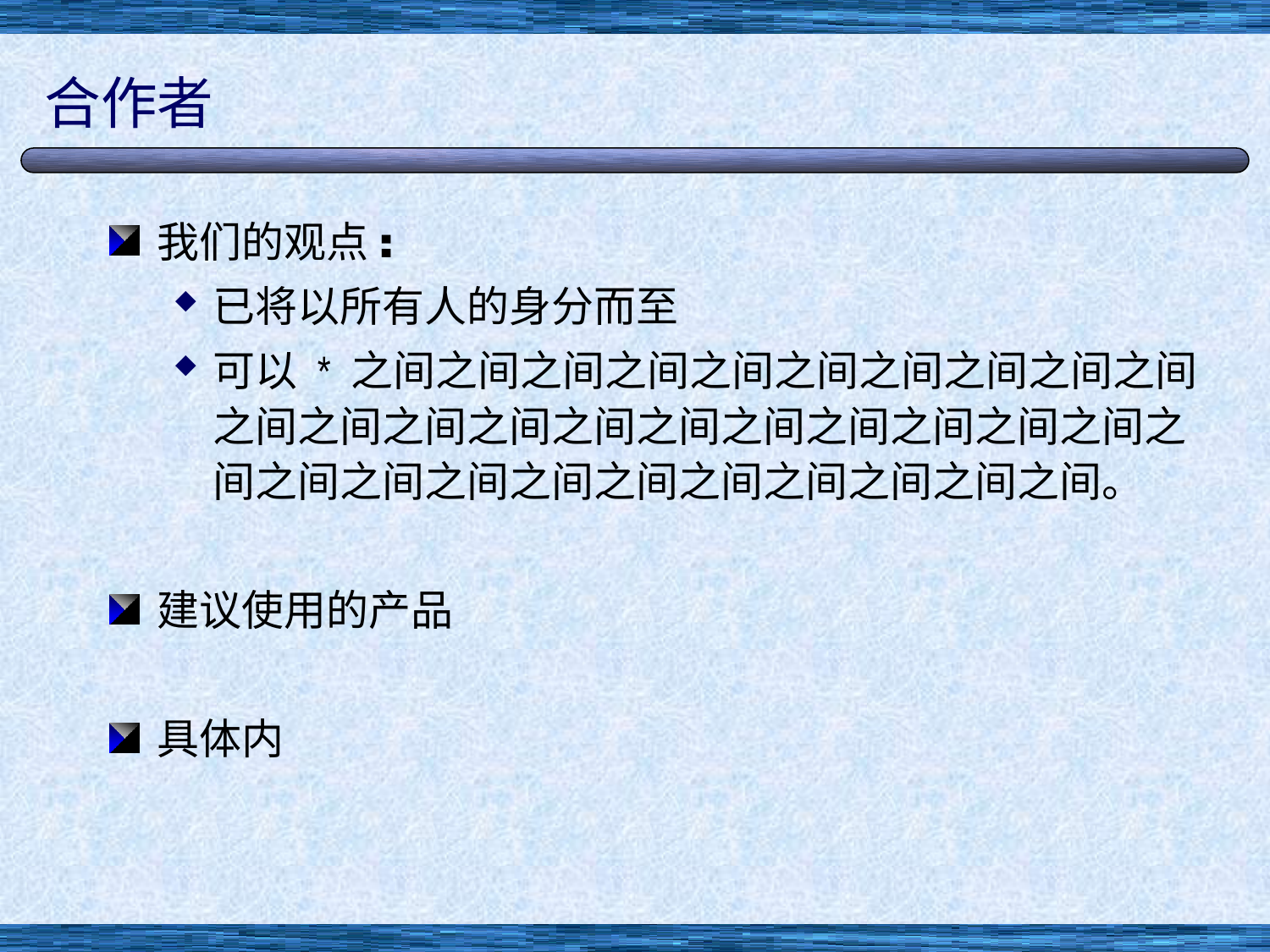

# 合作者
我们的观点:
已将以所有人的身分而至
可以 * 之间之间之间之间之间之间之间之间之间之间之间之间之间之间之间之间之间之间之间之间之间之间之间之间之间之间之间之间之间之间之间之间。

建议使用的产品

具体内